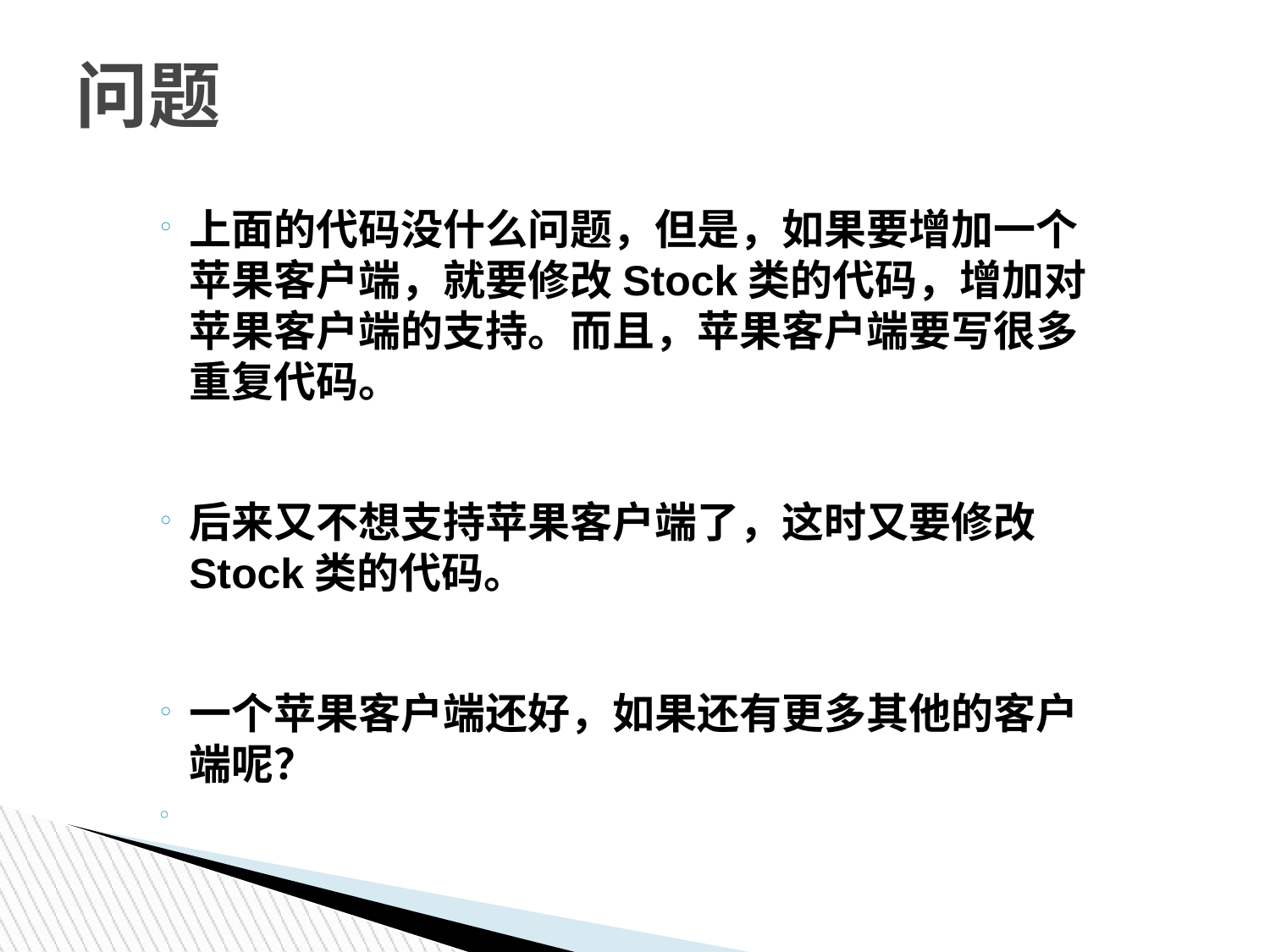

# 问题

上面的代码没什么问题，但是，如果要增加一个苹果客户端，就要修改Stock类的代码，增加对苹果客户端的支持。而且，苹果客户端要写很多重复代码。

后来又不想支持苹果客户端了，这时又要修改Stock类的代码。

一个苹果客户端还好，如果还有更多其他的客户端呢？